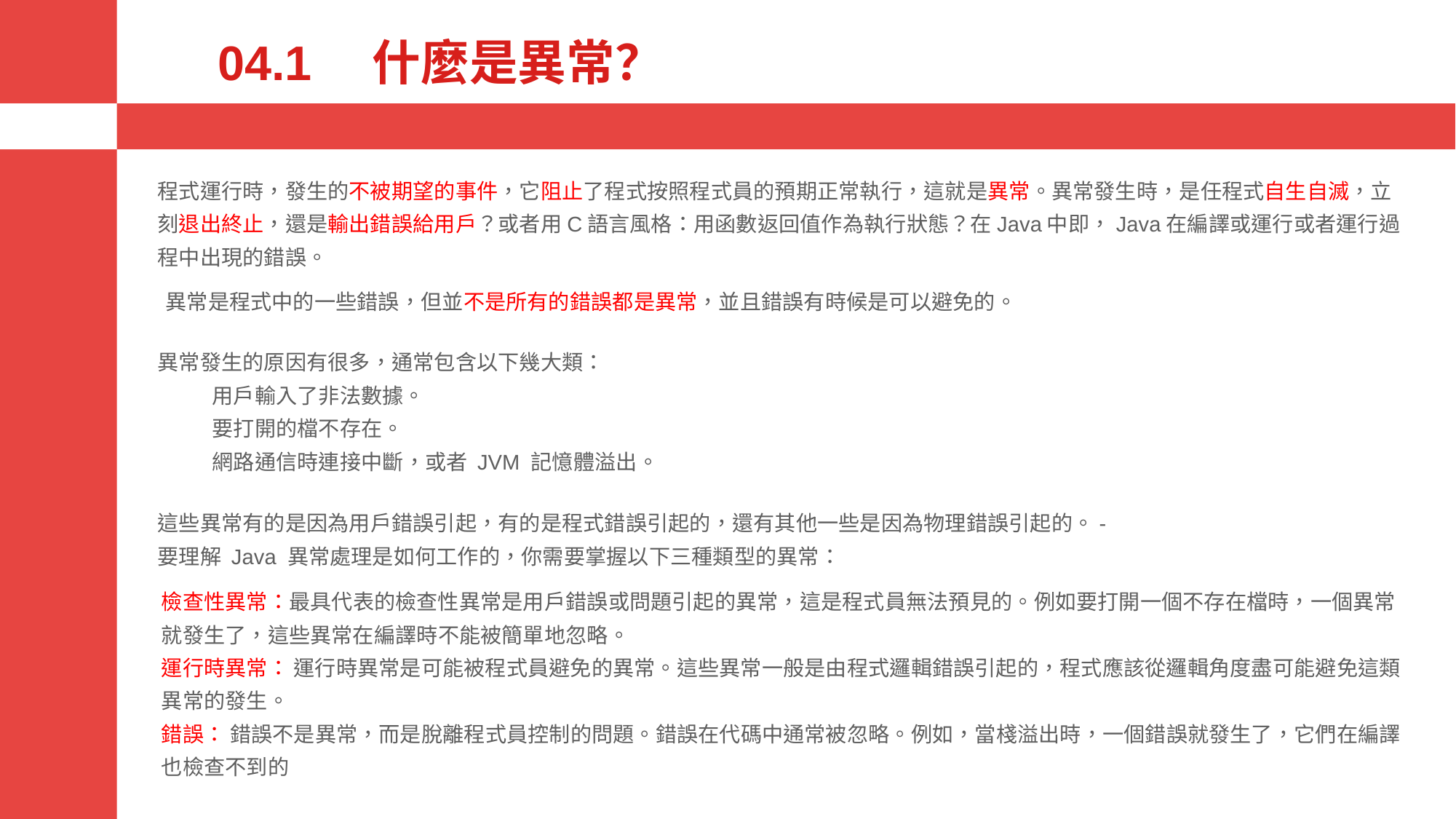

# 04.1　什麼是異常？
程式運行時，發生的不被期望的事件，它阻止了程式按照程式員的預期正常執行，這就是異常。異常發生時，是任程式自生自滅，立刻退出終止，還是輸出錯誤給用戶？或者用C語言風格：用函數返回值作為執行狀態？在Java中即，Java在編譯或運行或者運行過程中出現的錯誤。
異常是程式中的一些錯誤，但並不是所有的錯誤都是異常，並且錯誤有時候是可以避免的。
異常發生的原因有很多，通常包含以下幾大類：
用戶輸入了非法數據。
要打開的檔不存在。
網路通信時連接中斷，或者 JVM 記憶體溢出。
這些異常有的是因為用戶錯誤引起，有的是程式錯誤引起的，還有其他一些是因為物理錯誤引起的。-
要理解 Java 異常處理是如何工作的，你需要掌握以下三種類型的異常：
檢查性異常：最具代表的檢查性異常是用戶錯誤或問題引起的異常，這是程式員無法預見的。例如要打開一個不存在檔時，一個異常就發生了，這些異常在編譯時不能被簡單地忽略。
運行時異常： 運行時異常是可能被程式員避免的異常。這些異常一般是由程式邏輯錯誤引起的，程式應該從邏輯角度盡可能避免這類異常的發生。
錯誤： 錯誤不是異常，而是脫離程式員控制的問題。錯誤在代碼中通常被忽略。例如，當棧溢出時，一個錯誤就發生了，它們在編譯也檢查不到的